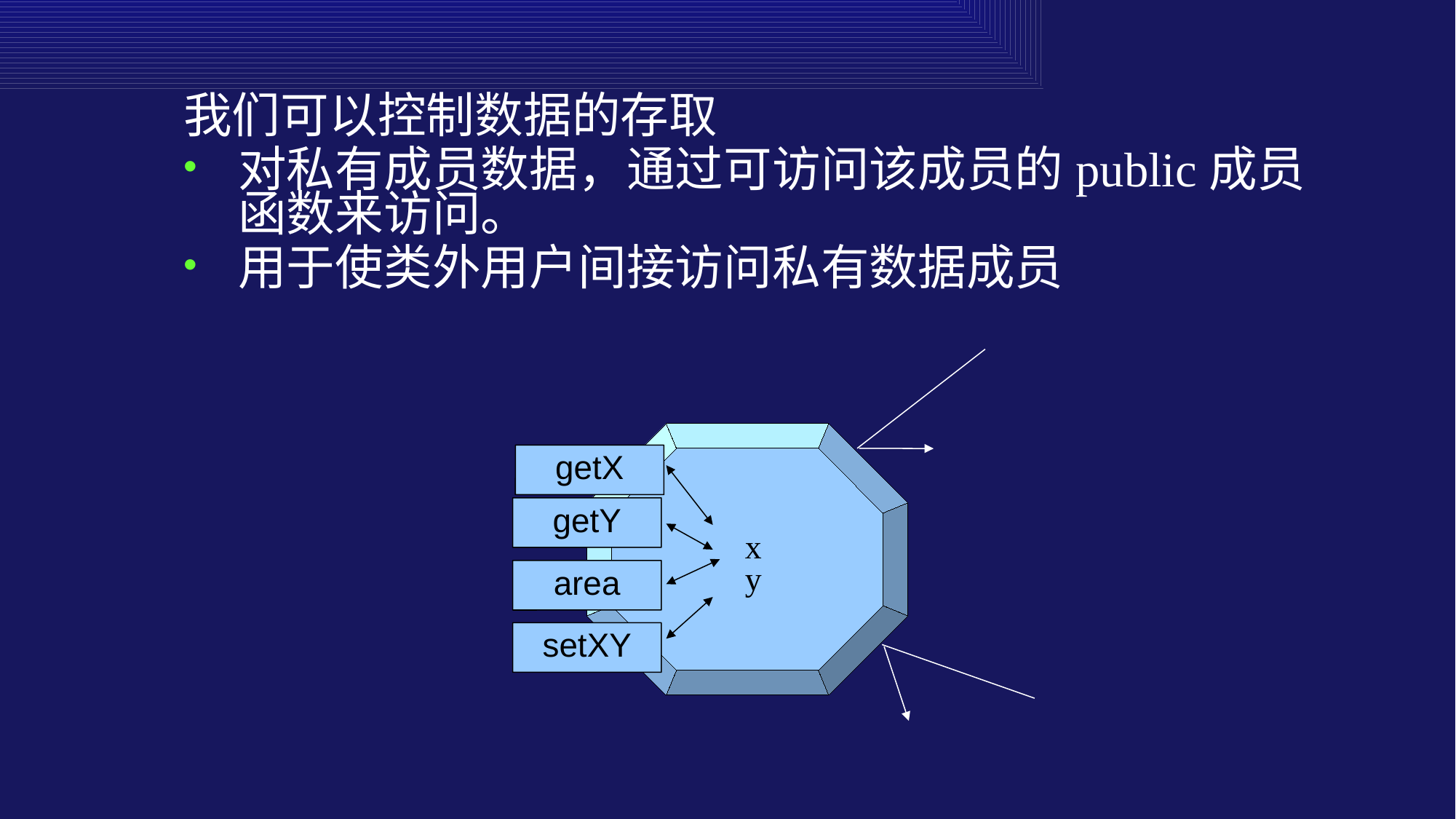

我们可以控制数据的存取
对私有成员数据，通过可访问该成员的public‏成员函数来访问。
用于使类外用户间接访问私有数据成员

x
y

getX

getY

area

setXY